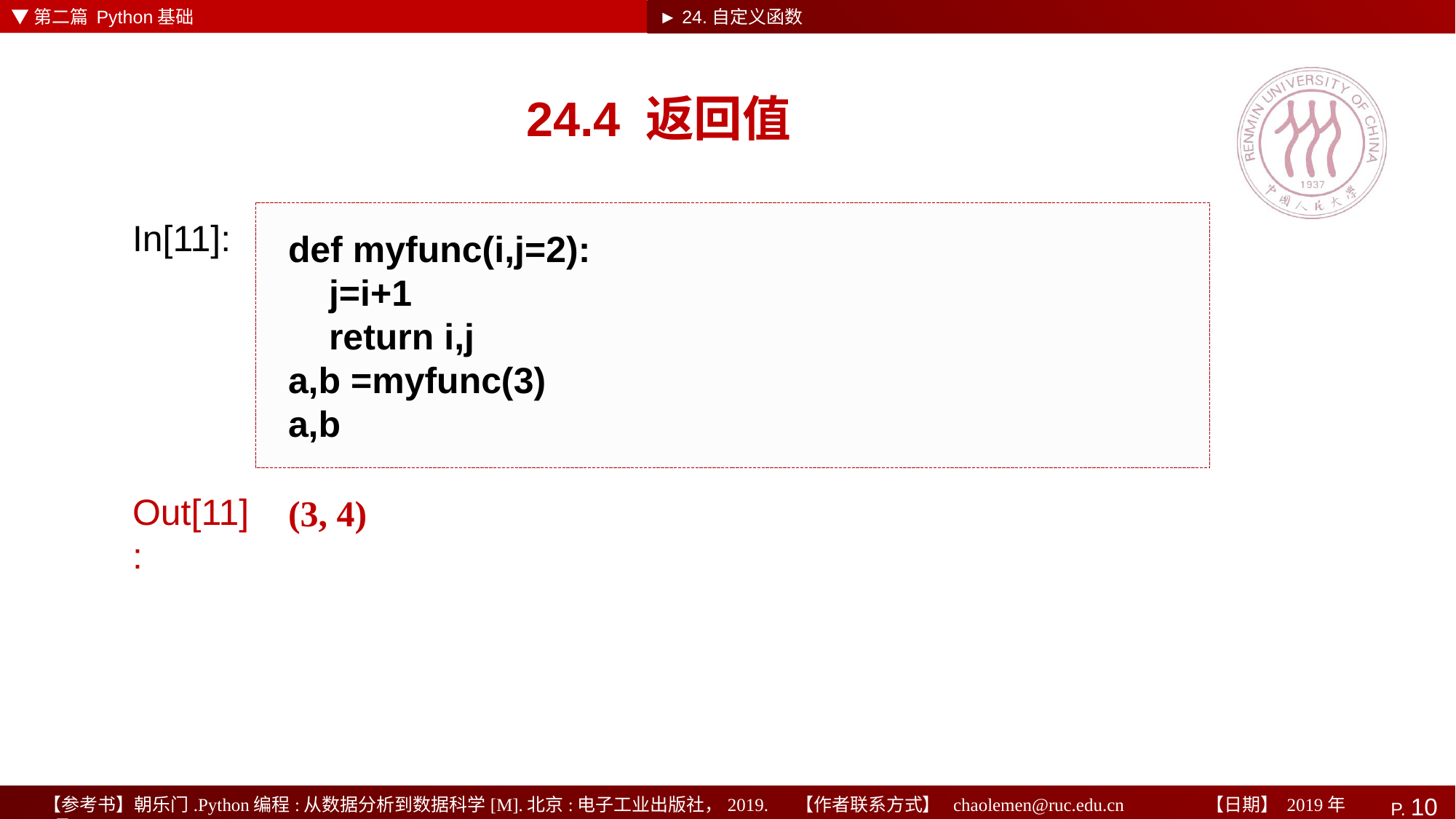

▼第二篇 Python基础
► 24.自定义函数
# 24.4 返回值
def myfunc(i,j=2):
    j=i+1
    return i,j
a,b =myfunc(3)
a,b
In[11]:
(3, 4)
Out[11]: